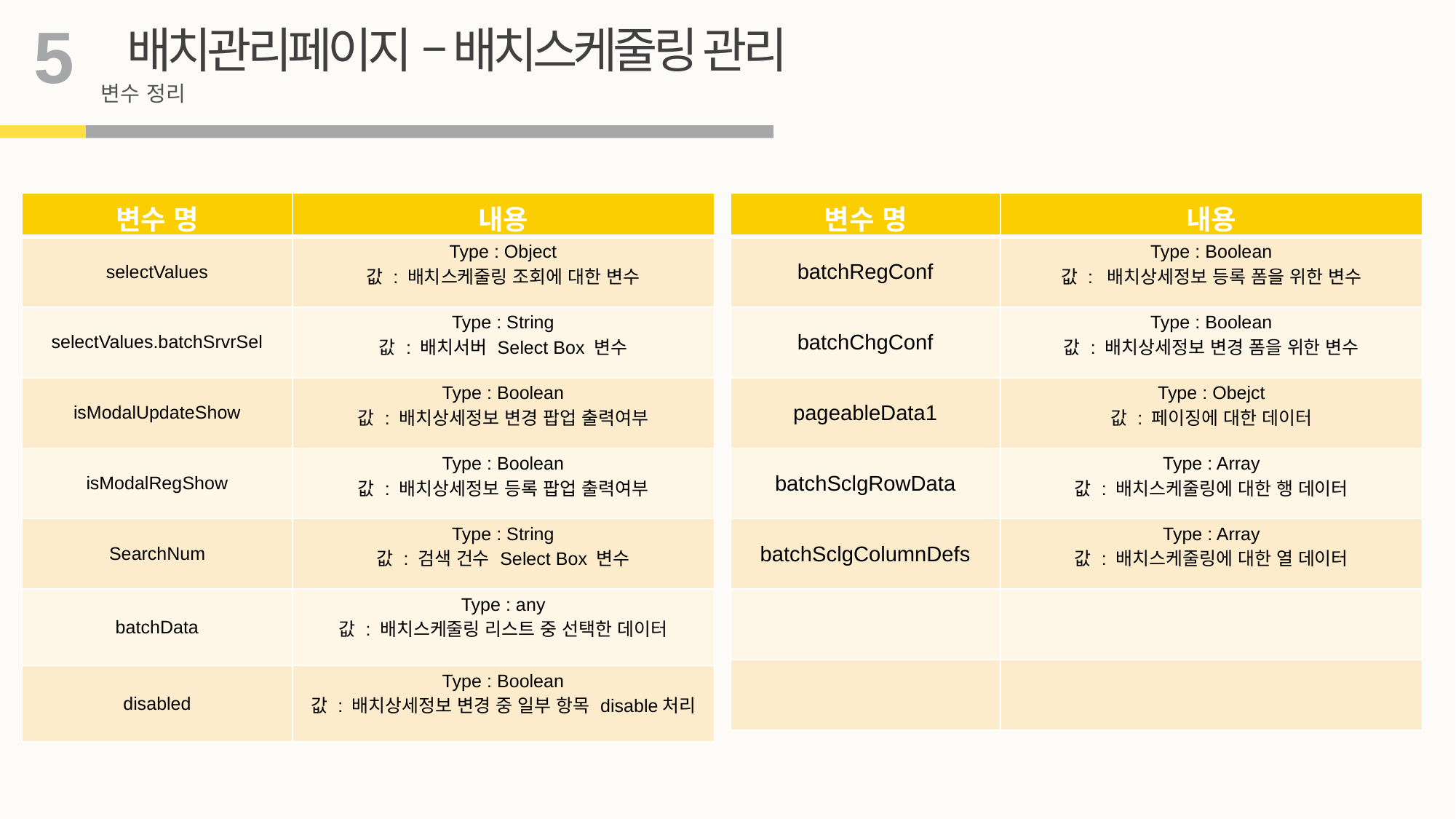

5
배치관리페이지 – 배치스케줄링 관리
변수 정리

| 변수 명 | 내용 |
| --- | --- |
| selectValues | Type : Object 값 : 배치스케줄링 조회에 대한 변수 |
| selectValues.batchSrvrSel | Type : String 값 : 배치서버 Select Box 변수 |
| isModalUpdateShow | Type : Boolean 값 : 배치상세정보 변경 팝업 출력여부 |
| isModalRegShow | Type : Boolean 값 : 배치상세정보 등록 팝업 출력여부 |
| SearchNum | Type : String 값 : 검색 건수 Select Box 변수 |
| batchData | Type : any 값 : 배치스케줄링 리스트 중 선택한 데이터 |
| disabled | Type : Boolean 값 : 배치상세정보 변경 중 일부 항목 disable처리 |
| 변수 명 | 내용 |
| --- | --- |
| batchRegConf | Type : Boolean 값 : 배치상세정보 등록 폼을 위한 변수 |
| batchChgConf | Type : Boolean 값 : 배치상세정보 변경 폼을 위한 변수 |
| pageableData1 | Type : Obejct 값 : 페이징에 대한 데이터 |
| batchSclgRowData | Type : Array 값 : 배치스케줄링에 대한 행 데이터 |
| batchSclgColumnDefs | Type : Array 값 : 배치스케줄링에 대한 열 데이터 |
|  |  |
|  |  |